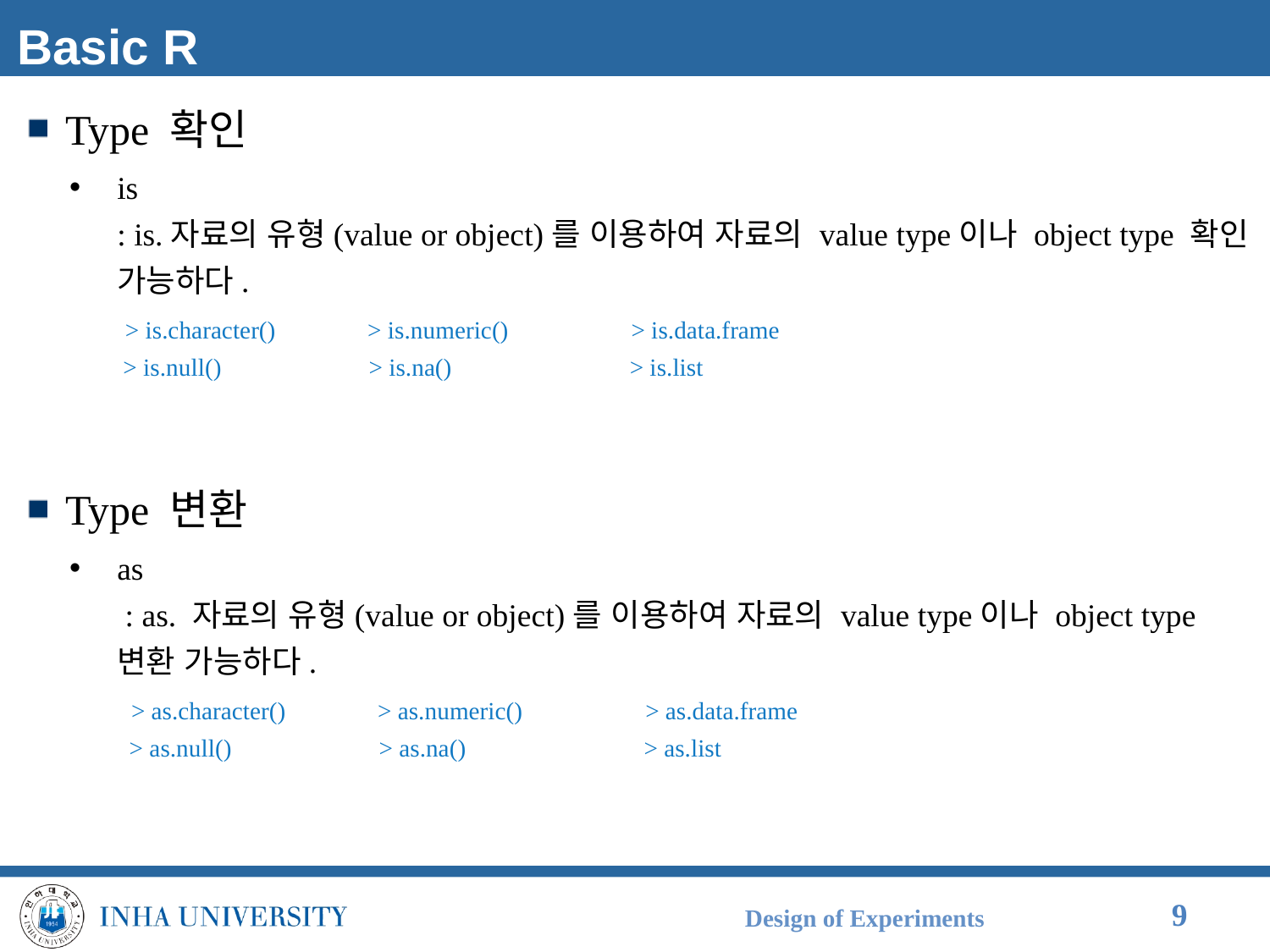

# Basic R
Type 확인
is
: is.자료의 유형(value or object)를 이용하여 자료의 value type이나 object type 확인 가능하다.
 > is.character()               > is.numeric()                    > is.data.frame
 > is.null()                        > is.na()                             > is.list

Type 변환
as
 : as. 자료의 유형(value or object)를 이용하여 자료의 value type이나 object type 변환 가능하다.
  > as.character()               > as.numeric()                    > as.data.frame
  > as.null()                        > as.na()                             > as.list

Design of Experiments